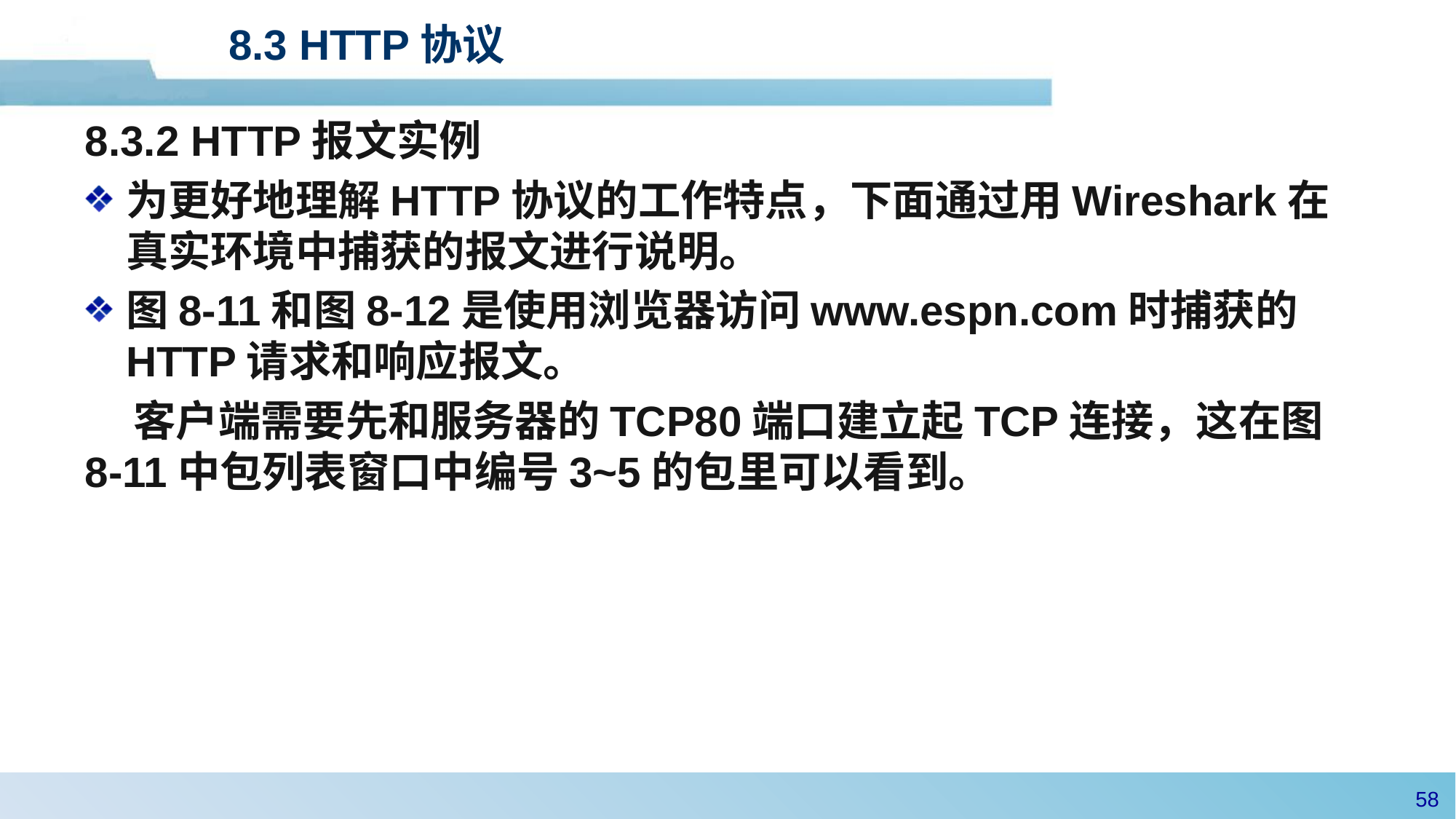

#
8.3 HTTP协议
8.3.2 HTTP报文实例
为更好地理解HTTP协议的工作特点，下面通过用Wireshark在真实环境中捕获的报文进行说明。
图8-11和图8-12是使用浏览器访问www.espn.com时捕获的HTTP请求和响应报文。
    客户端需要先和服务器的TCP80端口建立起TCP连接，这在图8-11中包列表窗口中编号3~5的包里可以看到。
58